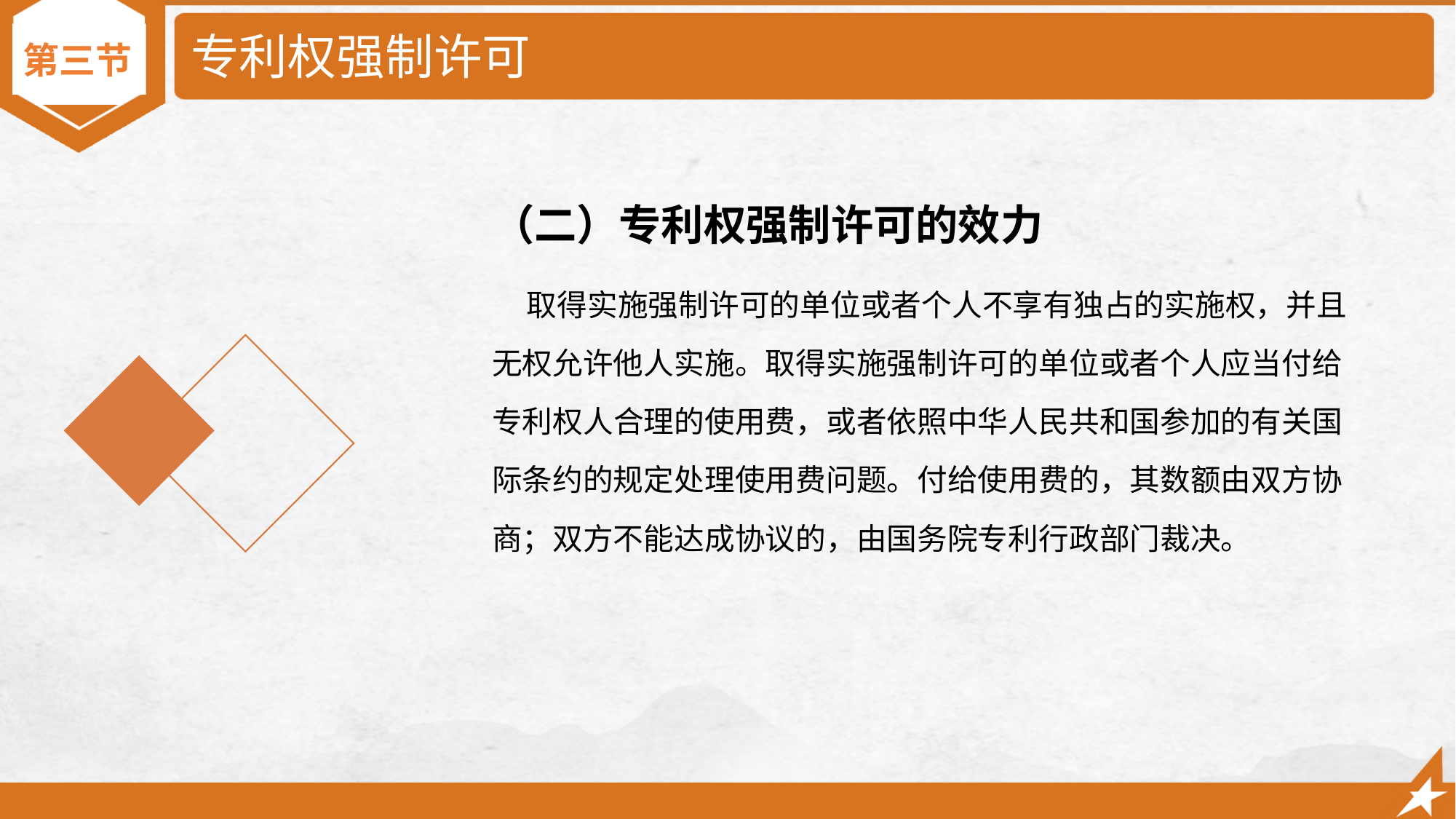

第三节
# 专利权强制许可
（二）专利权强制许可的效力
    取得实施强制许可的单位或者个人不享有独占的实施权，并且无权允许他人实施。取得实施强制许可的单位或者个人应当付给专利权人合理的使用费，或者依照中华人民共和国参加的有关国际条约的规定处理使用费问题。付给使用费的，其数额由双方协商；双方不能达成协议的，由国务院专利行政部门裁决。